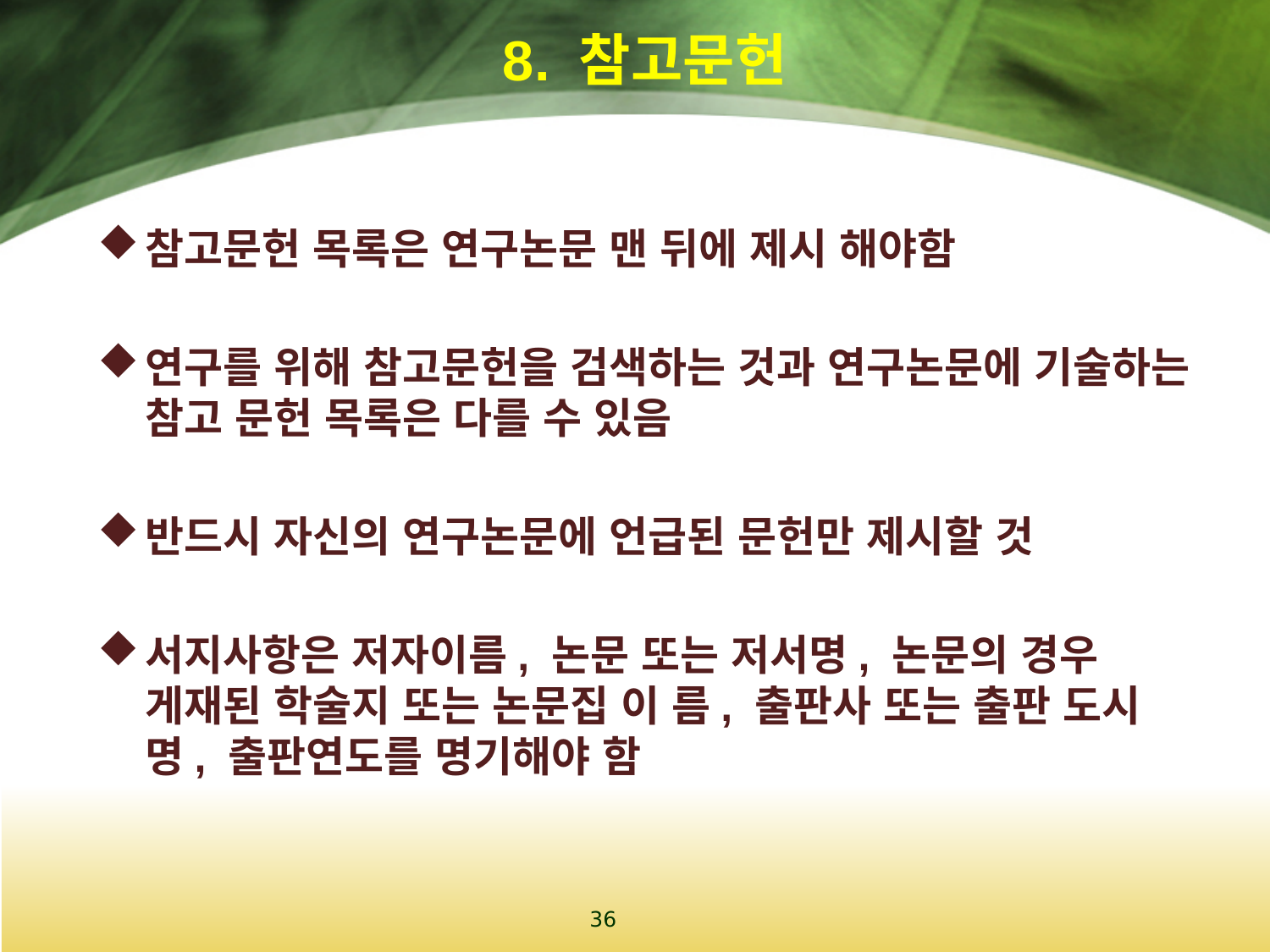

# 8. 참고문헌
참고문헌 목록은 연구논문 맨 뒤에 제시 해야함

연구를 위해 참고문헌을 검색하는 것과 연구논문에 기술하는 참고 문헌 목록은 다를 수 있음

반드시 자신의 연구논문에 언급된 문헌만 제시할 것

서지사항은 저자이름, 논문 또는 저서명, 논문의 경우 게재된 학술지 또는 논문집 이 름, 출판사 또는 출판 도시명, 출판연도를 명기해야 함
36